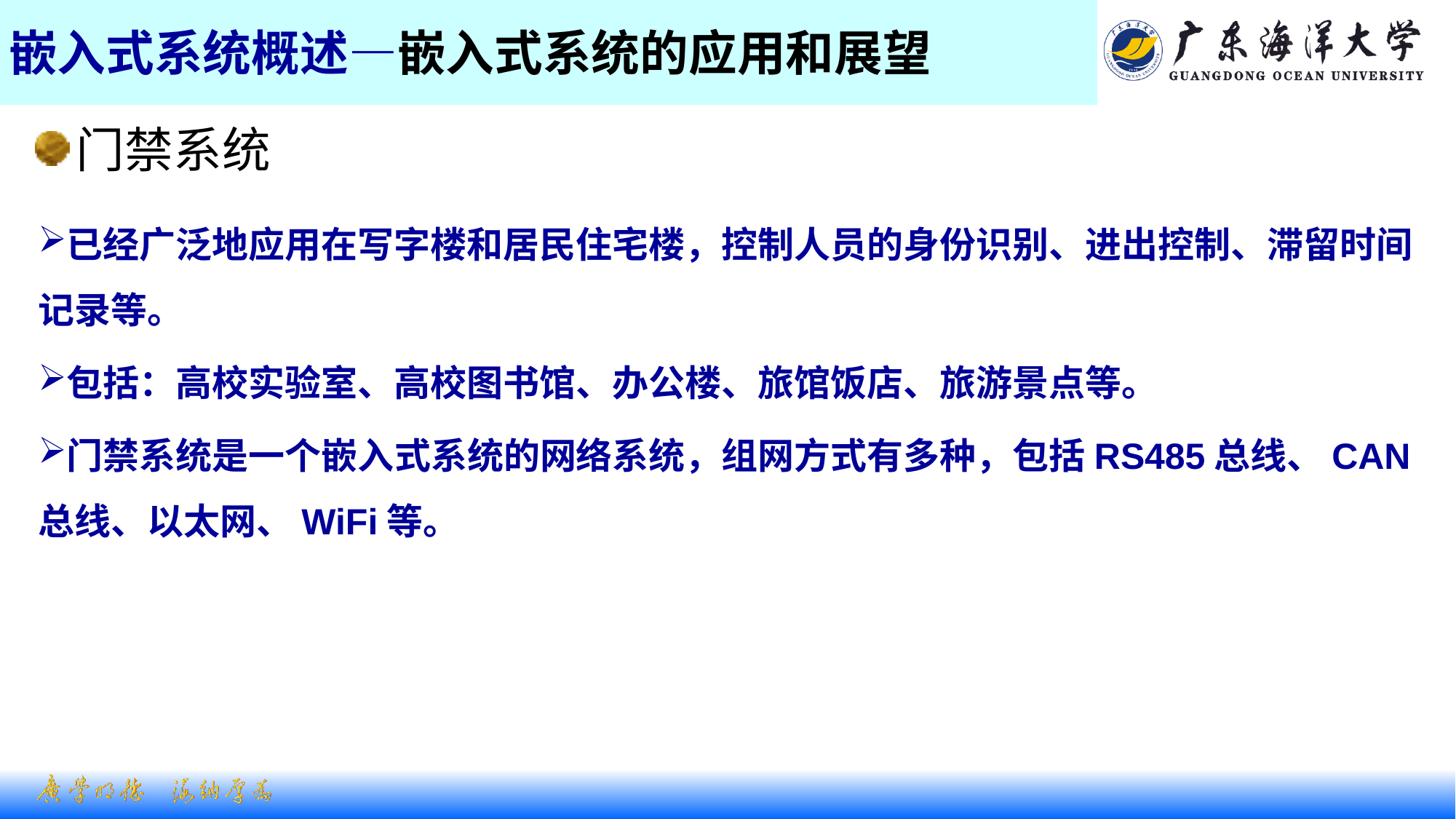

# 嵌入式系统概述—嵌入式系统的应用和展望
门禁系统

已经广泛地应用在写字楼和居民住宅楼，控制人员的身份识别、进出控制、滞留时间记录等。
包括：高校实验室、高校图书馆、办公楼、旅馆饭店、旅游景点等。
门禁系统是一个嵌入式系统的网络系统，组网方式有多种，包括RS485总线、CAN总线、以太网、WiFi等。
58